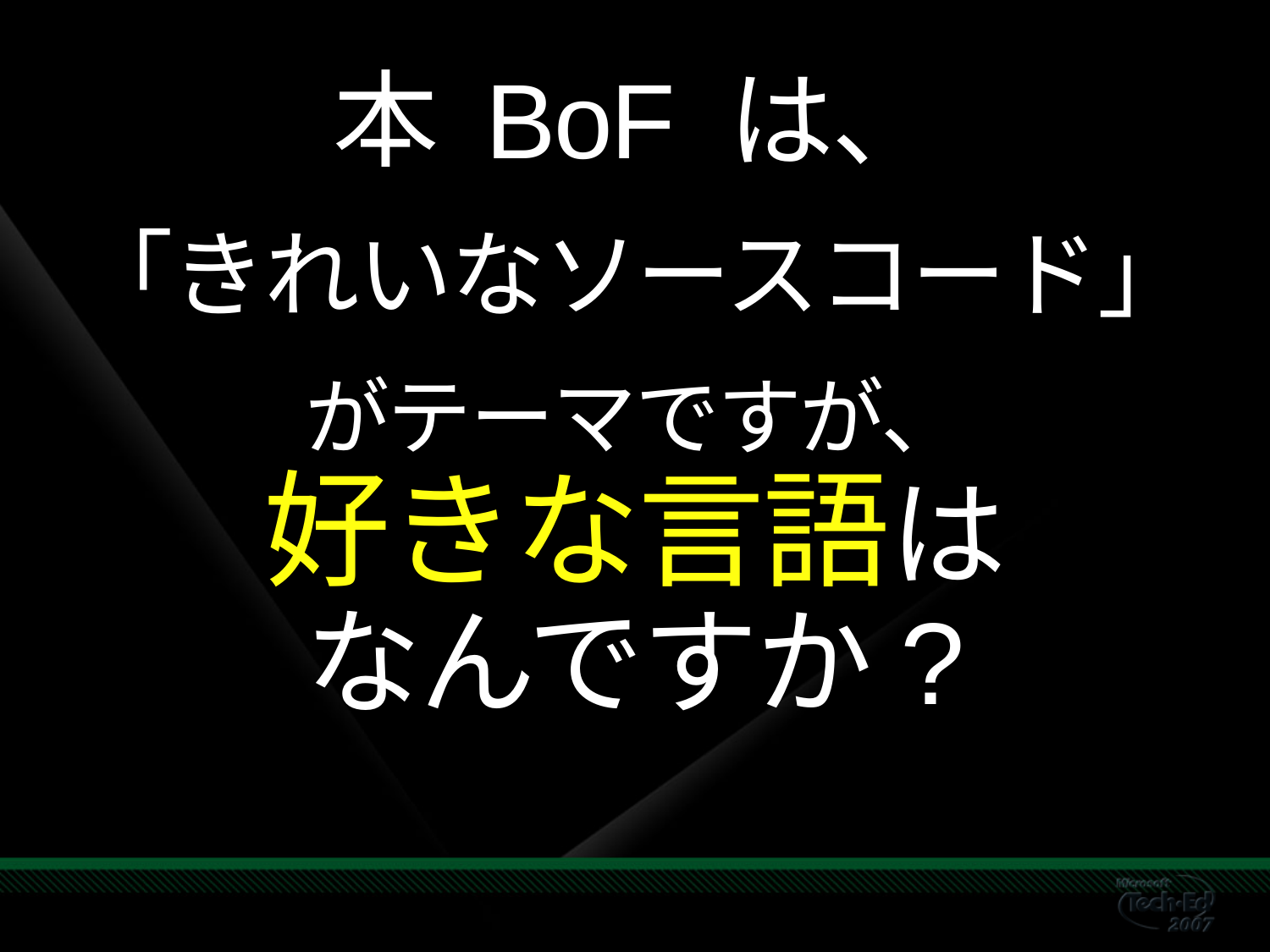

# 本 BoF は、 「きれいなソースコード」 がテーマですが、 好きな言語は なんですか?